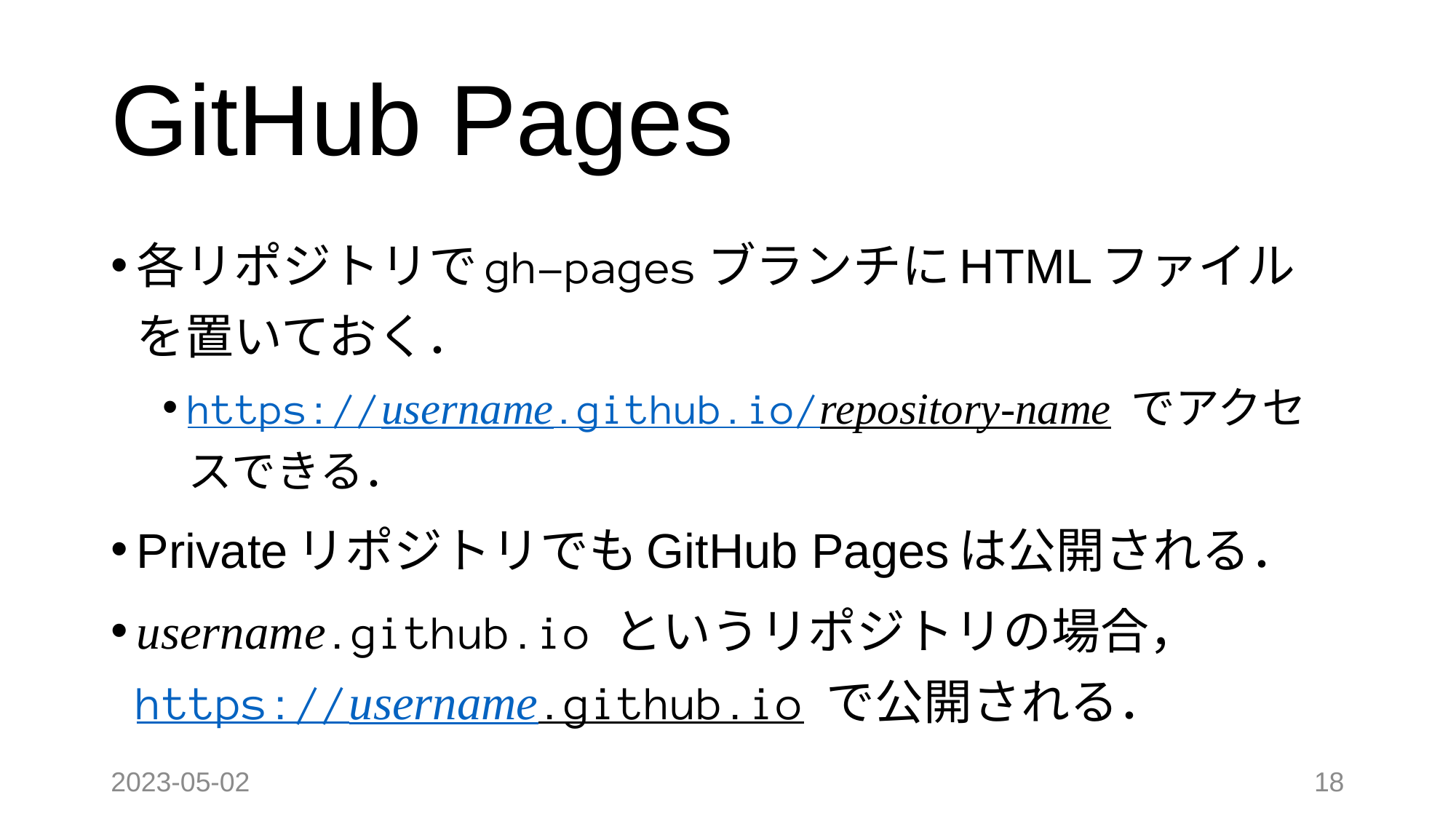

# GitHub Pages
各リポジトリでgh-pagesブランチにHTMLファイルを置いておく．
https://username.github.io/repository-name でアクセスできる．
PrivateリポジトリでもGitHub Pagesは公開される．
username.github.io というリポジトリの場合，https://username.github.io で公開される．
2023-05-02
18